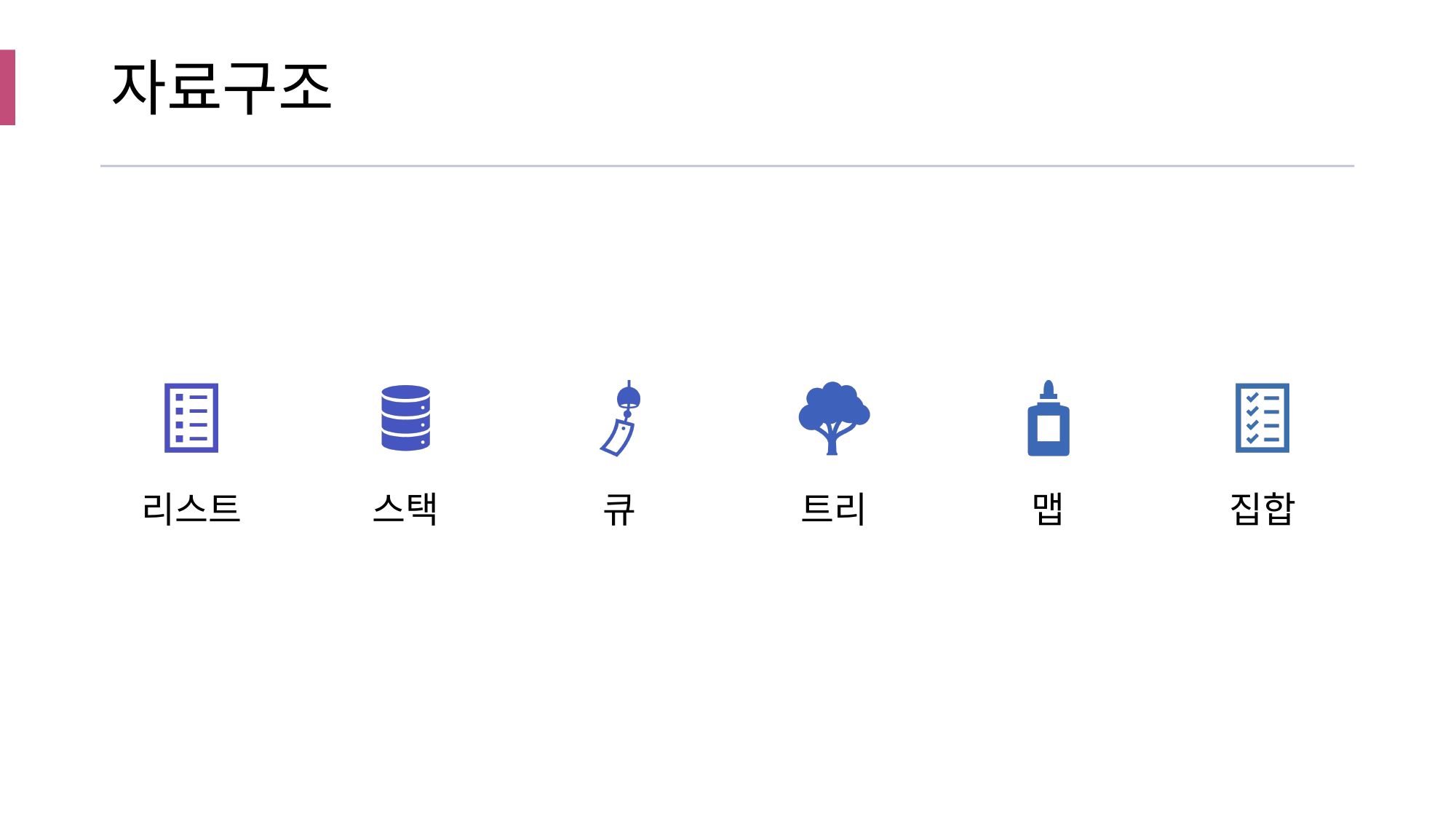

# 자료구조

리스트
스택
큐
트리
맵
집합